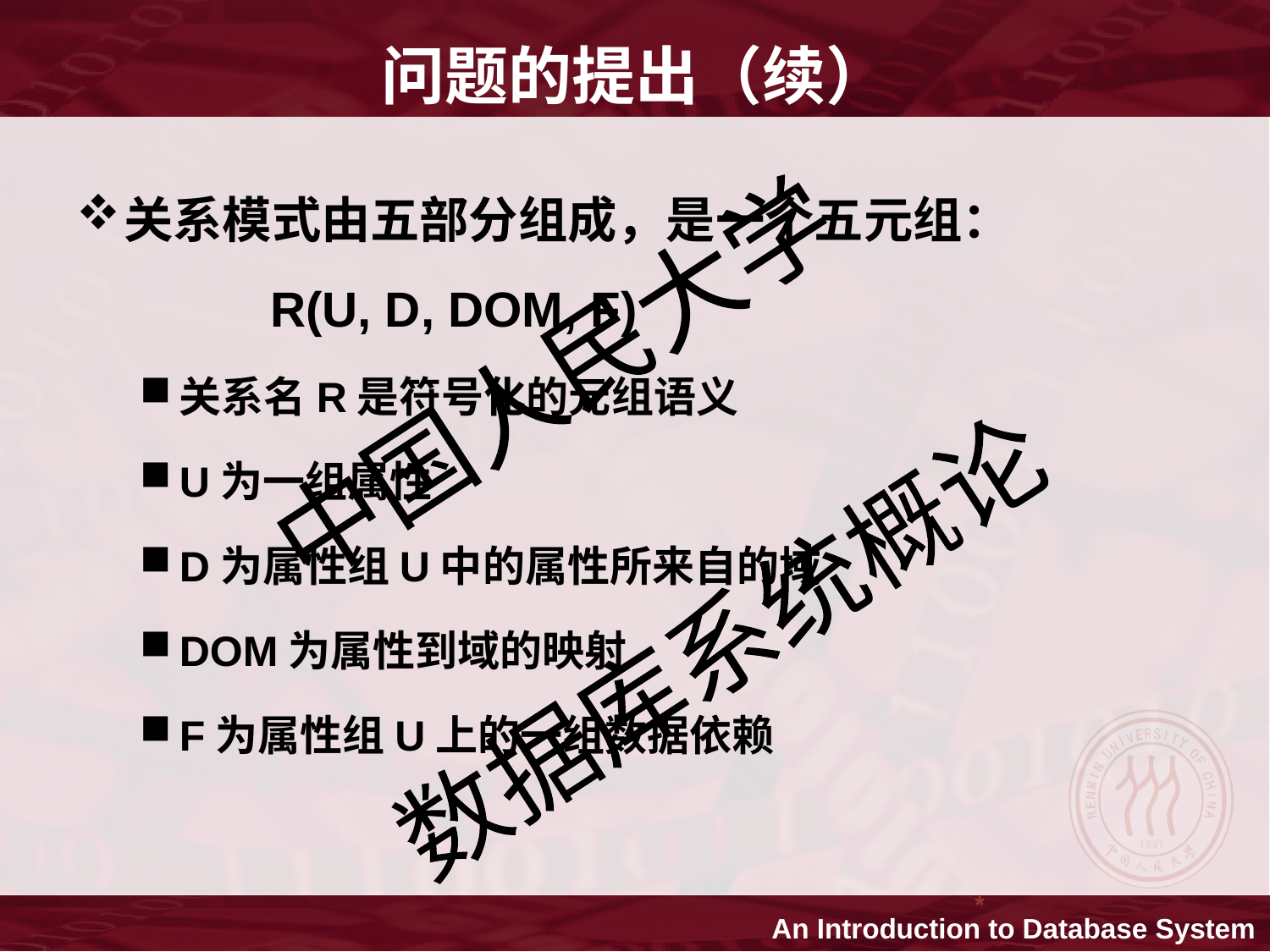

问题的提出（续）
关系模式由五部分组成，是一个五元组：
            R(U, D, DOM, F)
关系名R是符号化的元组语义
U为一组属性
D为属性组U中的属性所来自的域
DOM为属性到域的映射
F为属性组U上的一组数据依赖

*